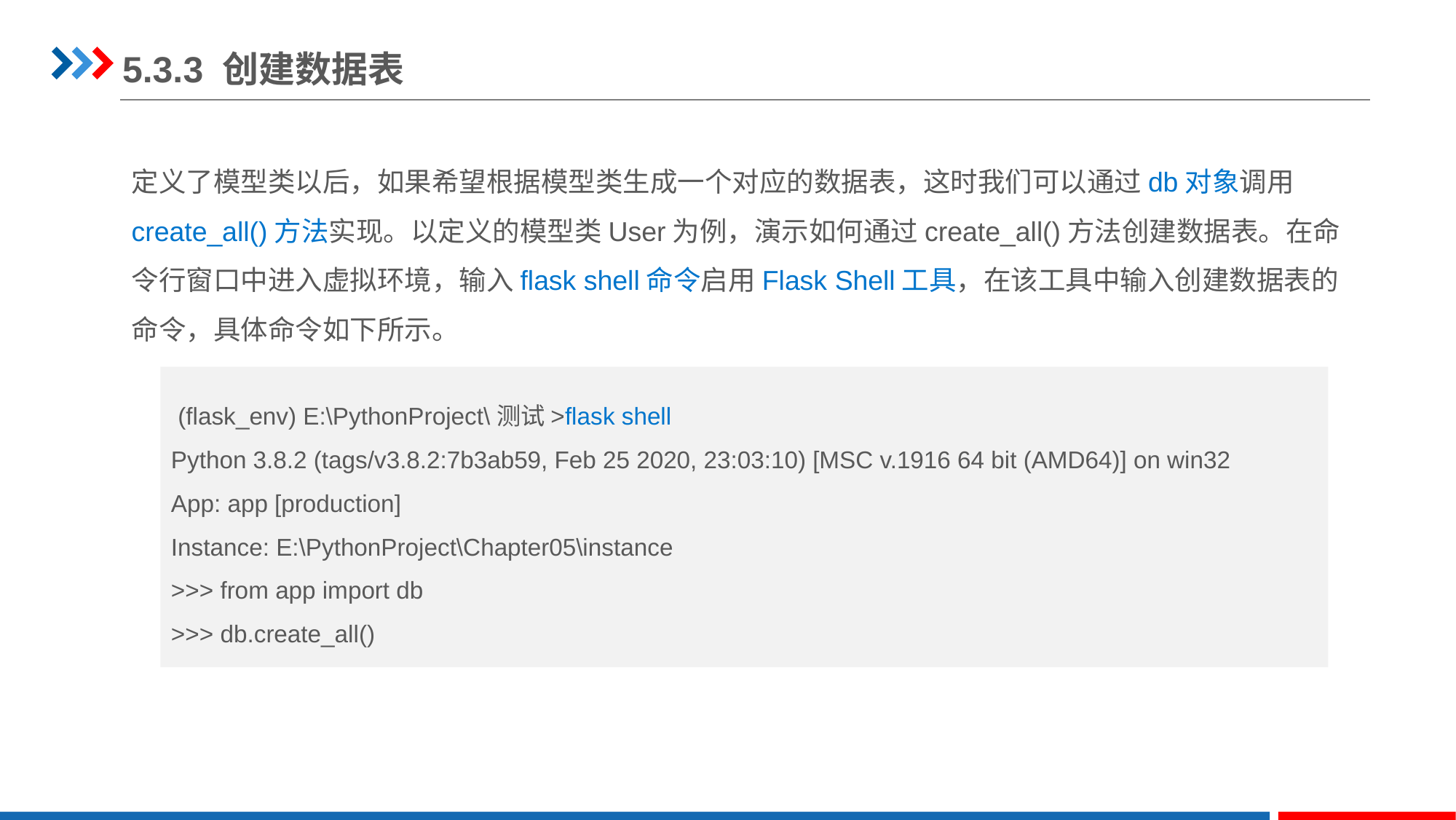

5.3.3 创建数据表
定义了模型类以后，如果希望根据模型类生成一个对应的数据表，这时我们可以通过db对象调用create_all()方法实现。以定义的模型类User为例，演示如何通过create_all()方法创建数据表。在命令行窗口中进入虚拟环境，输入flask shell命令启用Flask Shell工具，在该工具中输入创建数据表的命令，具体命令如下所示。
 (flask_env) E:\PythonProject\测试>flask shell
Python 3.8.2 (tags/v3.8.2:7b3ab59, Feb 25 2020, 23:03:10) [MSC v.1916 64 bit (AMD64)] on win32
App: app [production]
Instance: E:\PythonProject\Chapter05\instance
>>> from app import db
>>> db.create_all()